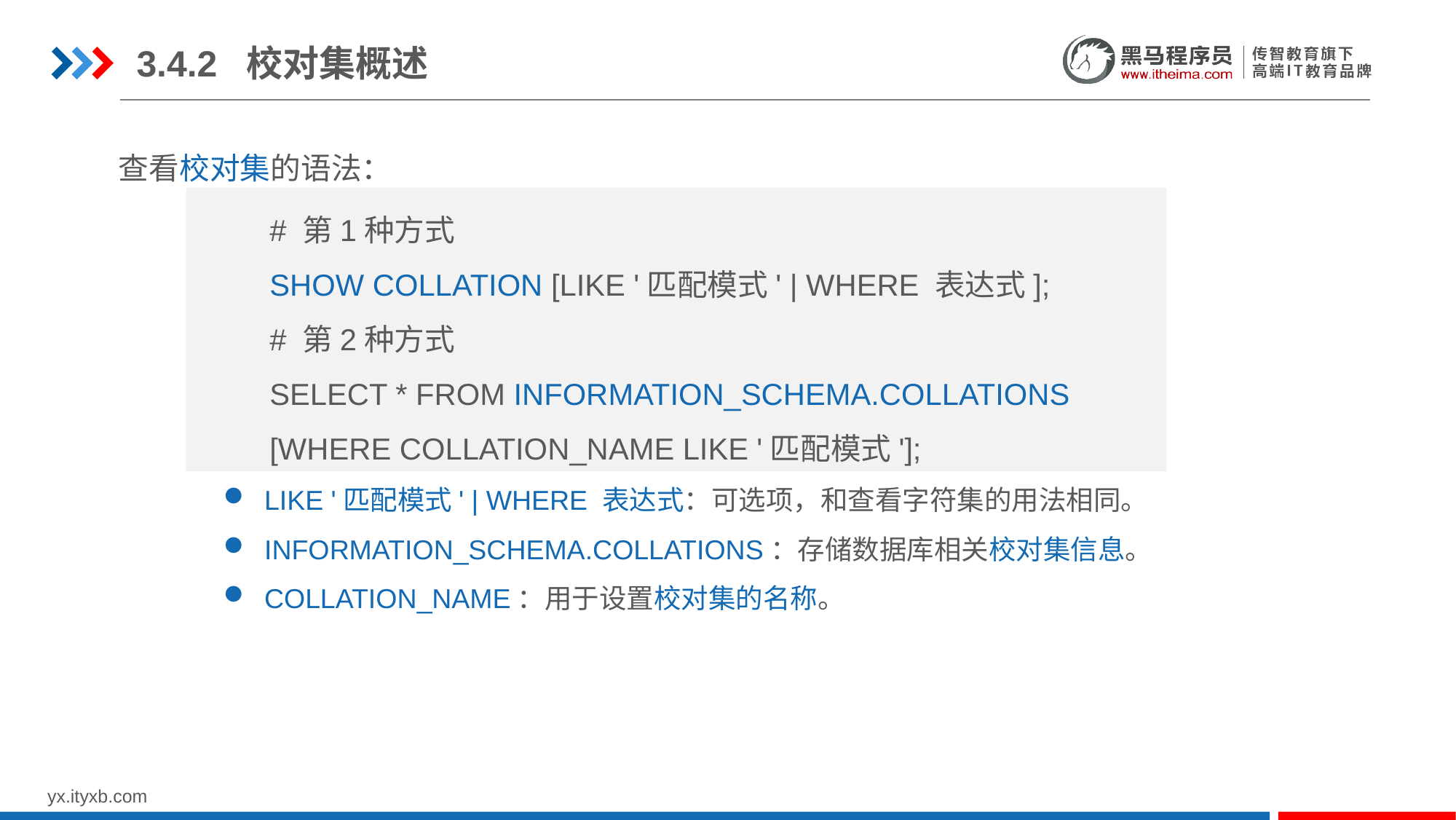

3.4.2  校对集概述
查看校对集的语法：
# 第1种方式
SHOW COLLATION [LIKE '匹配模式' | WHERE 表达式];
# 第2种方式
SELECT * FROM INFORMATION_SCHEMA.COLLATIONS
[WHERE COLLATION_NAME LIKE '匹配模式'];
LIKE '匹配模式' | WHERE 表达式：可选项，和查看字符集的用法相同。
INFORMATION_SCHEMA.COLLATIONS：存储数据库相关校对集信息。
COLLATION_NAME：用于设置校对集的名称。